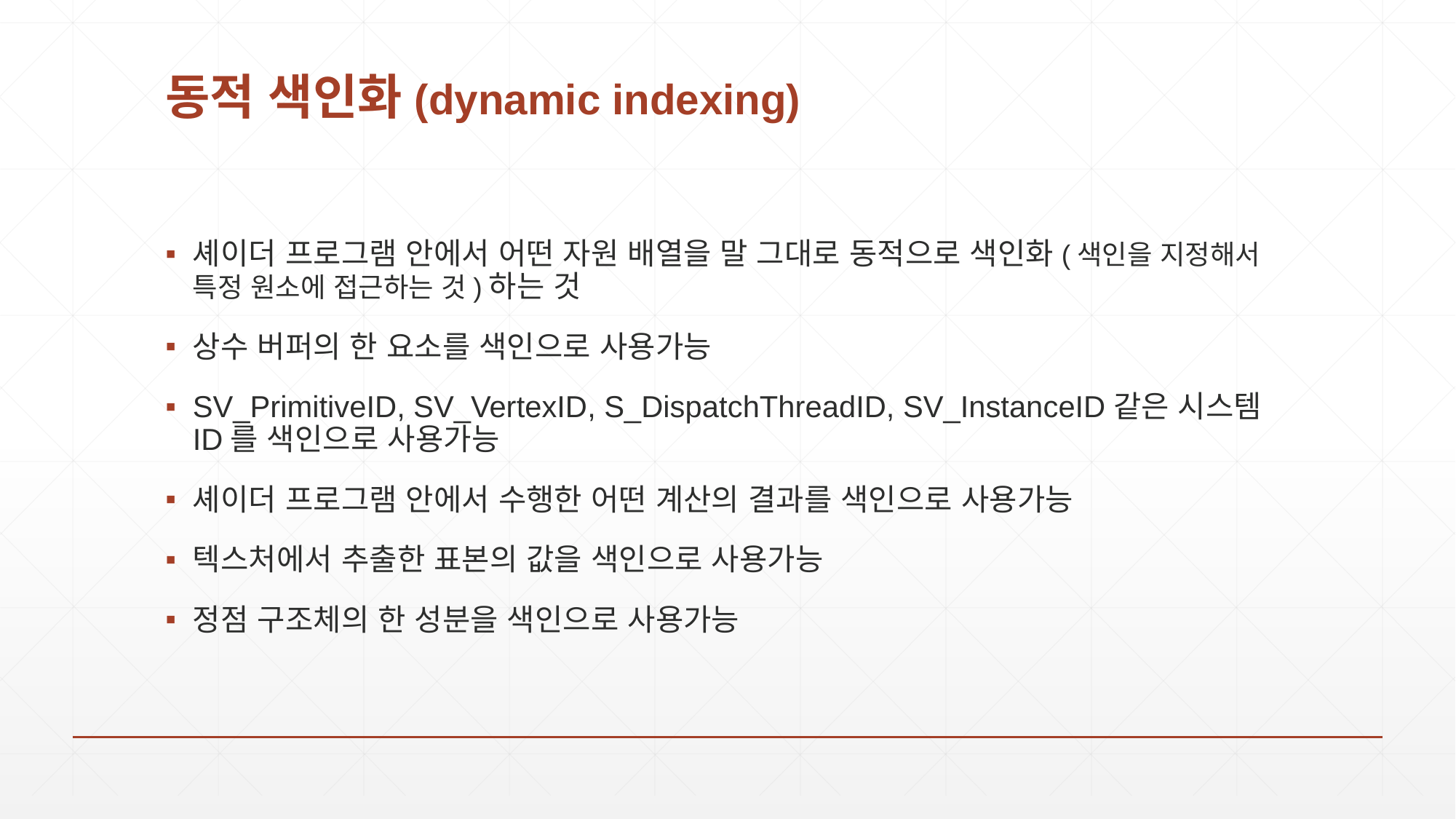

# 동적 색인화(dynamic indexing)

셰이더 프로그램 안에서 어떤 자원 배열을 말 그대로 동적으로 색인화(색인을 지정해서 특정 원소에 접근하는 것)하는 것
상수 버퍼의 한 요소를 색인으로 사용가능
SV_PrimitiveID, SV_VertexID, S_DispatchThreadID, SV_InstanceID같은 시스템ID를 색인으로 사용가능
셰이더 프로그램 안에서 수행한 어떤 계산의 결과를 색인으로 사용가능
텍스처에서 추출한 표본의 값을 색인으로 사용가능
정점 구조체의 한 성분을 색인으로 사용가능